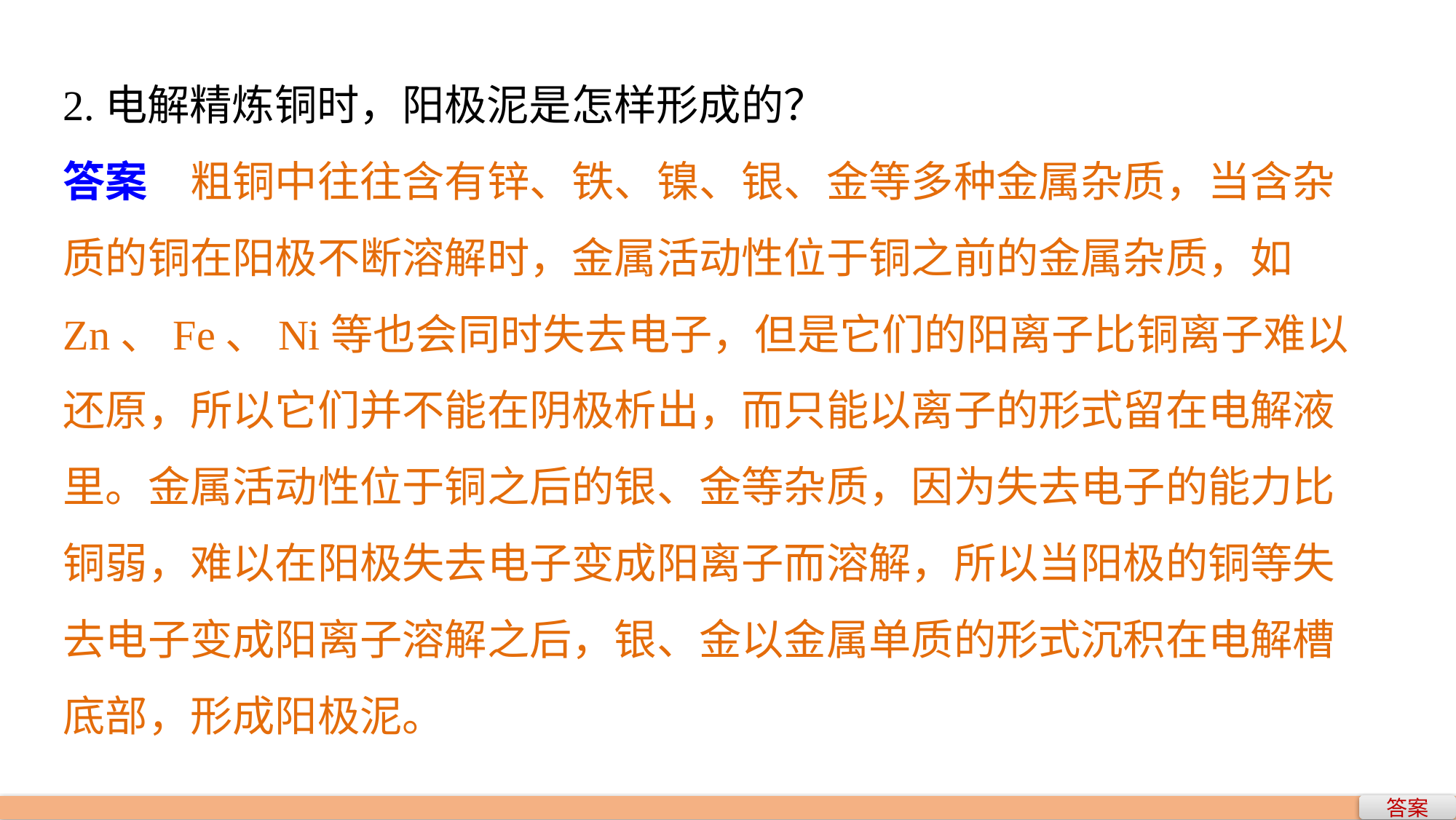

2.电解精炼铜时，阳极泥是怎样形成的？
答案　粗铜中往往含有锌、铁、镍、银、金等多种金属杂质，当含杂质的铜在阳极不断溶解时，金属活动性位于铜之前的金属杂质，如Zn、Fe、Ni等也会同时失去电子，但是它们的阳离子比铜离子难以还原，所以它们并不能在阴极析出，而只能以离子的形式留在电解液里。金属活动性位于铜之后的银、金等杂质，因为失去电子的能力比铜弱，难以在阳极失去电子变成阳离子而溶解，所以当阳极的铜等失去电子变成阳离子溶解之后，银、金以金属单质的形式沉积在电解槽底部，形成阳极泥。
答案